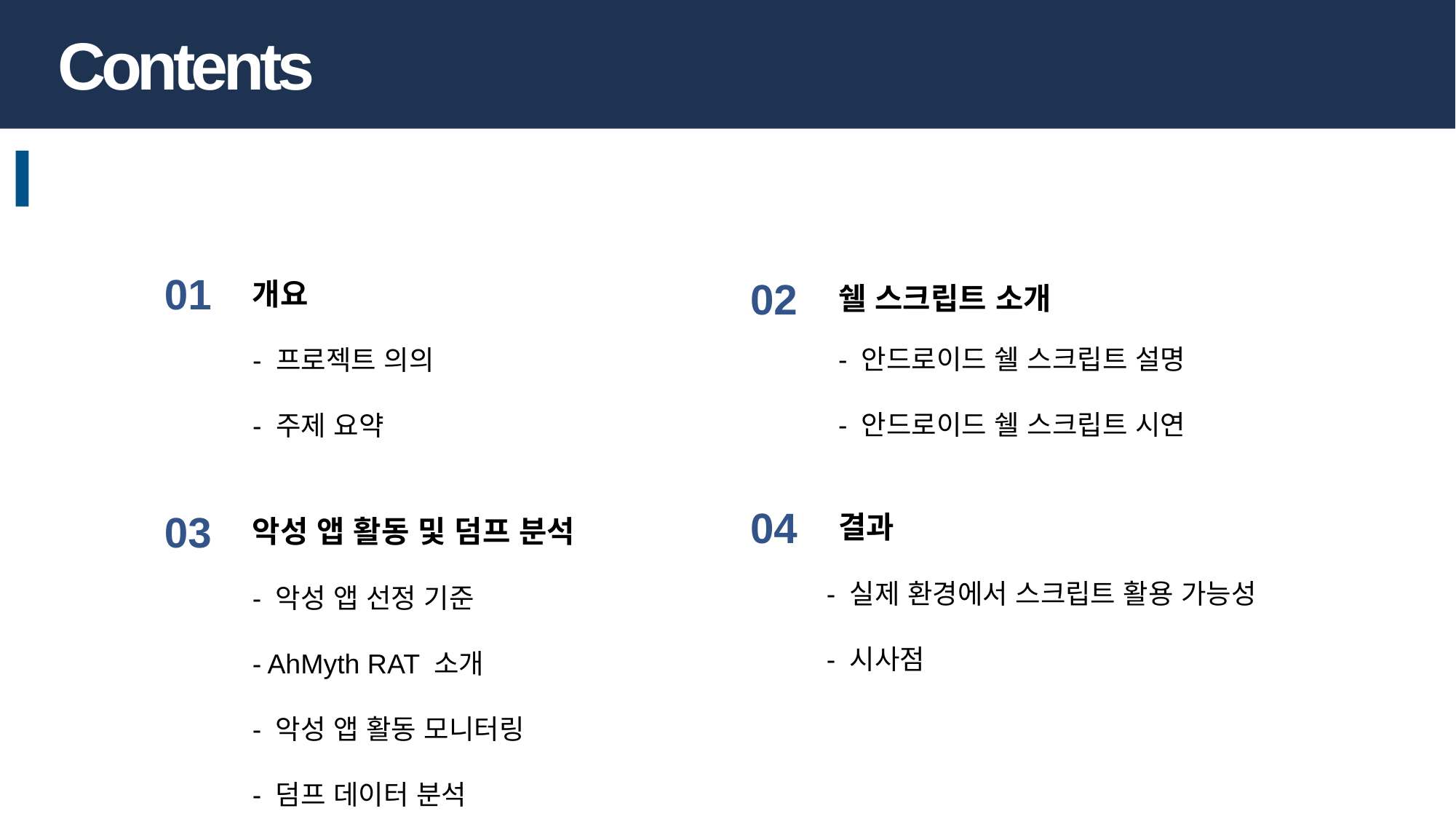

Contents

01
02
개요
쉘 스크립트 소개
- 안드로이드 쉘 스크립트 설명

- 안드로이드 쉘 스크립트 시연
- 프로젝트 의의

- 주제 요약
04
03
결과
악성 앱 활동 및 덤프 분석
- 실제 환경에서 스크립트 활용 가능성

- 시사점
- 악성 앱 선정 기준

- AhMyth RAT 소개

- 악성 앱 활동 모니터링

- 덤프 데이터 분석